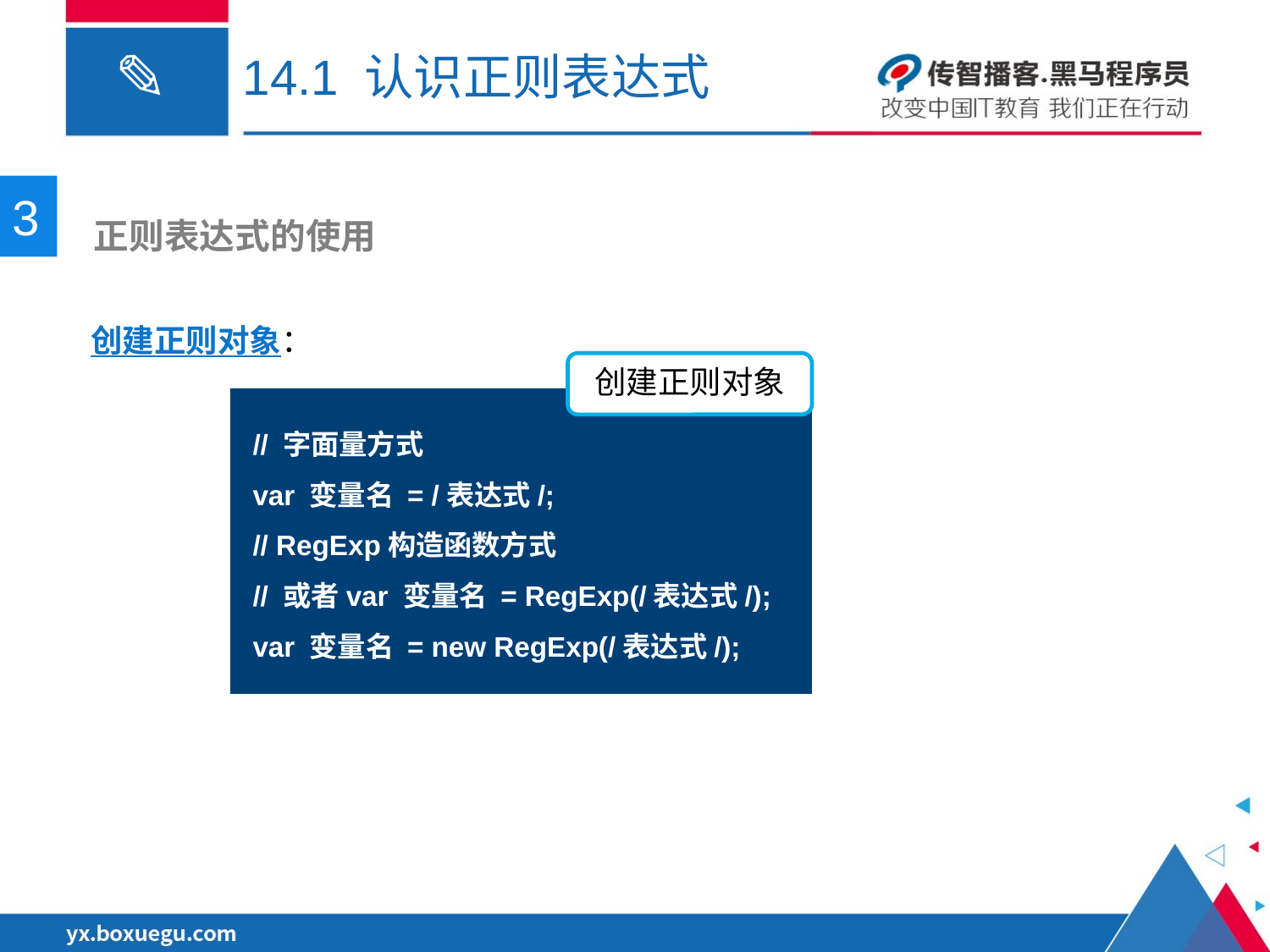

# 14.1 认识正则表达式

3
  正则表达式的使用
创建正则对象：
创建正则对象

// 字面量方式
var 变量名 = /表达式/;
// RegExp构造函数方式
// 或者var 变量名 = RegExp(/表达式/);
var 变量名 = new RegExp(/表达式/);